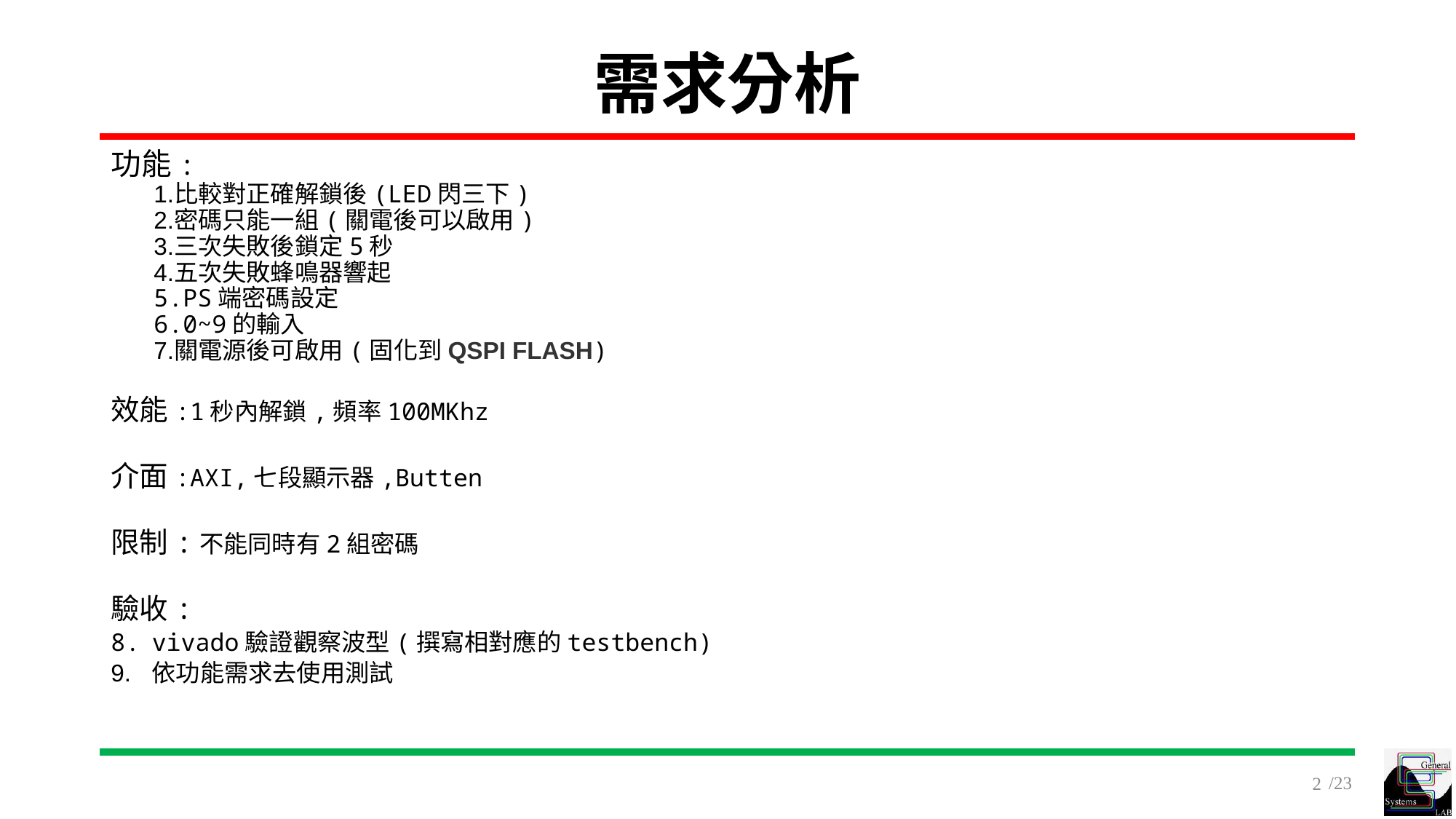

# 需求分析
功能:
比較對正確解鎖後(LED閃三下)
密碼只能一組(關電後可以啟用)
三次失敗後鎖定5秒
五次失敗蜂鳴器響起
PS端密碼設定
0~9的輸入
關電源後可啟用(固化到QSPI FLASH)

效能:1秒內解鎖,頻率100MKhz

介面:AXI,七段顯示器,Butten

限制:不能同時有2組密碼

驗收:
vivado驗證觀察波型(撰寫相對應的testbench)
依功能需求去使用測試

/23
2